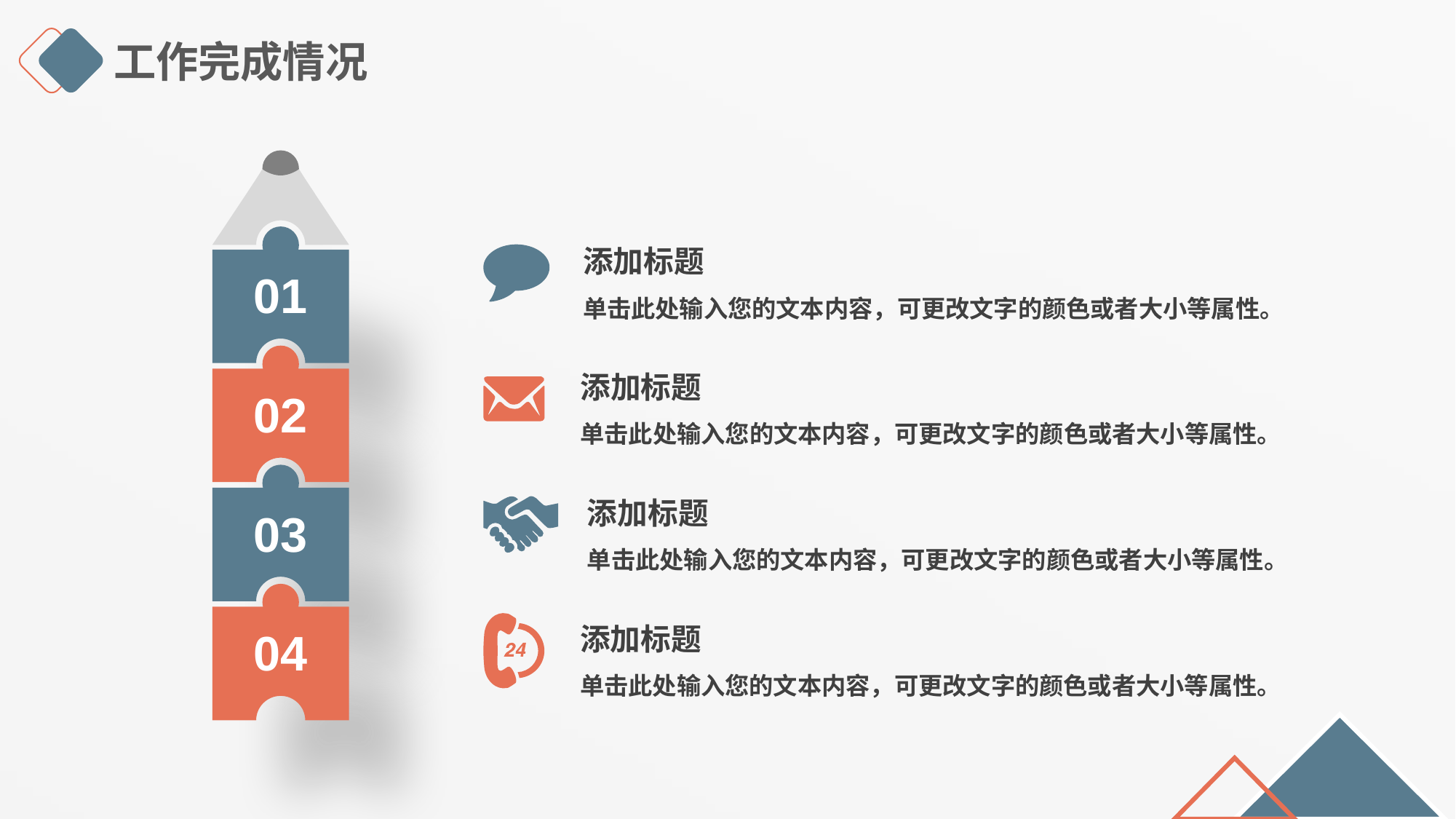

工作完成情况

01

02

03

04
添加标题
单击此处输入您的文本内容，可更改文字的颜色或者大小等属性。

添加标题
单击此处输入您的文本内容，可更改文字的颜色或者大小等属性。

添加标题
单击此处输入您的文本内容，可更改文字的颜色或者大小等属性。

添加标题
单击此处输入您的文本内容，可更改文字的颜色或者大小等属性。